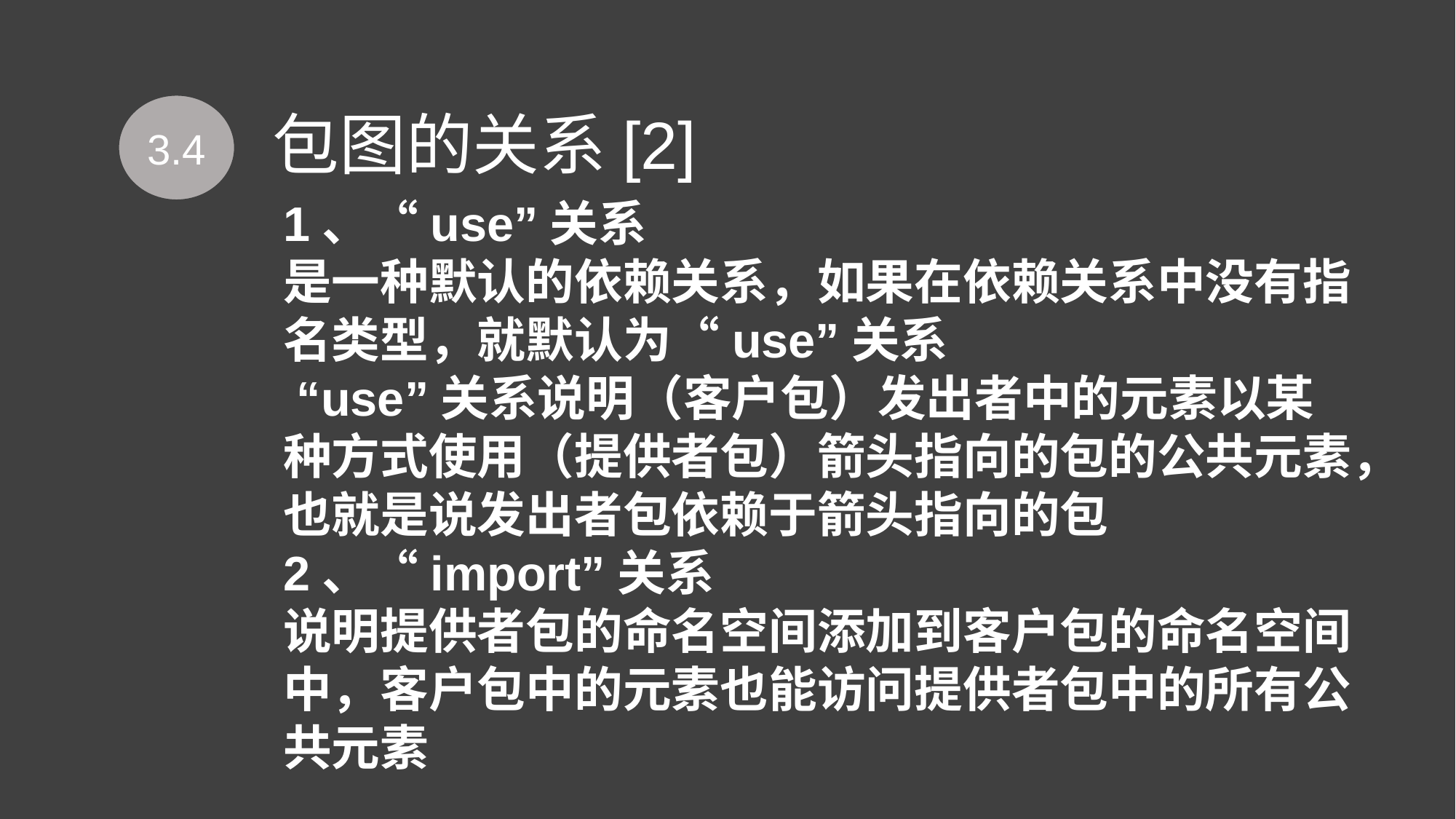

# 包图的关系[2]
3.4
1、“use”关系
是一种默认的依赖关系，如果在依赖关系中没有指名类型，就默认为“use”关系
 “use”关系说明（客户包）发出者中的元素以某种方式使用（提供者包）箭头指向的包的公共元素，也就是说发出者包依赖于箭头指向的包
2、“import”关系
说明提供者包的命名空间添加到客户包的命名空间中，客户包中的元素也能访问提供者包中的所有公共元素